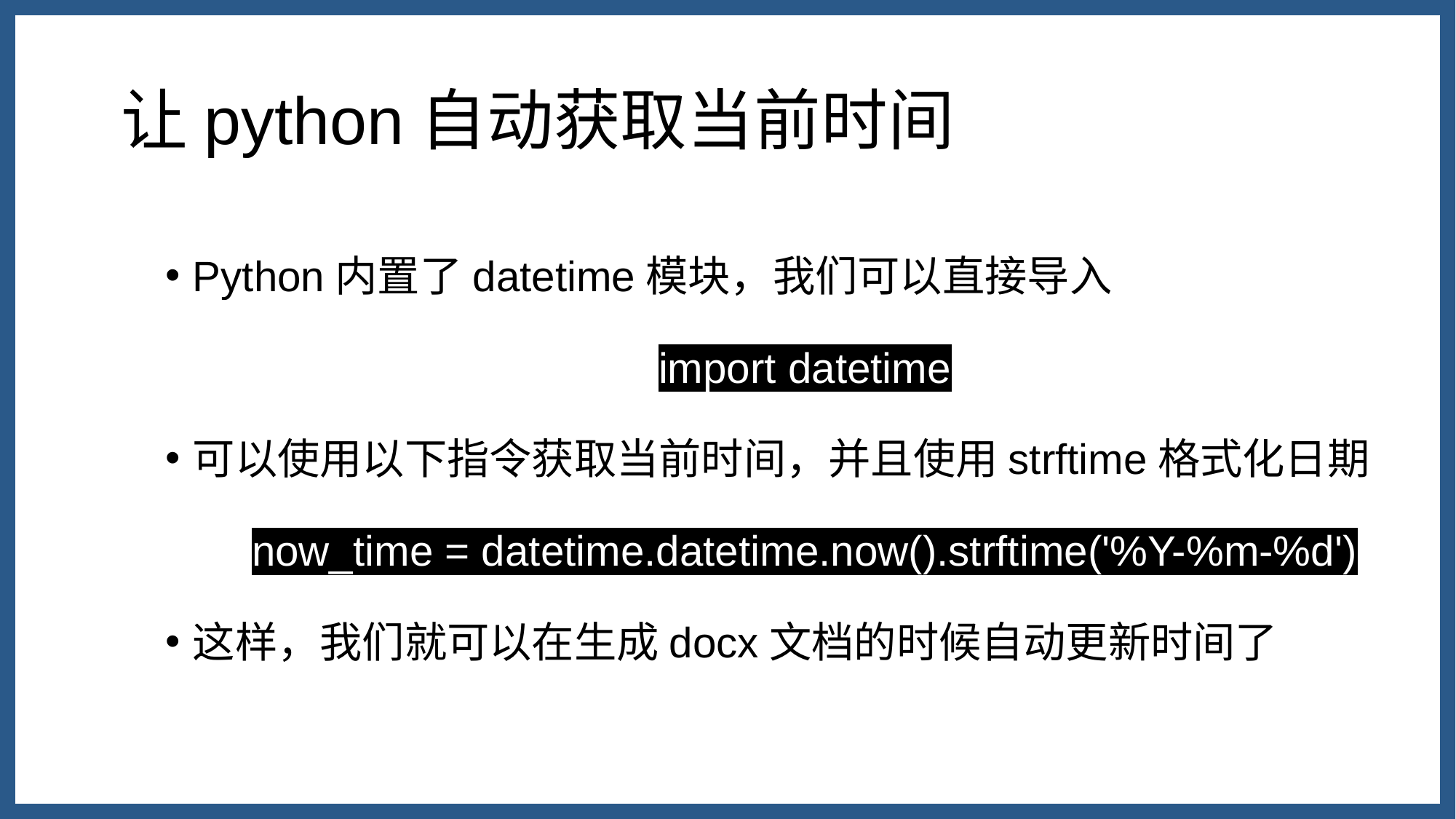

让python自动获取当前时间
Python内置了datetime模块，我们可以直接导入
import datetime
可以使用以下指令获取当前时间，并且使用strftime格式化日期
now_time = datetime.datetime.now().strftime('%Y-%m-%d')
这样，我们就可以在生成docx文档的时候自动更新时间了